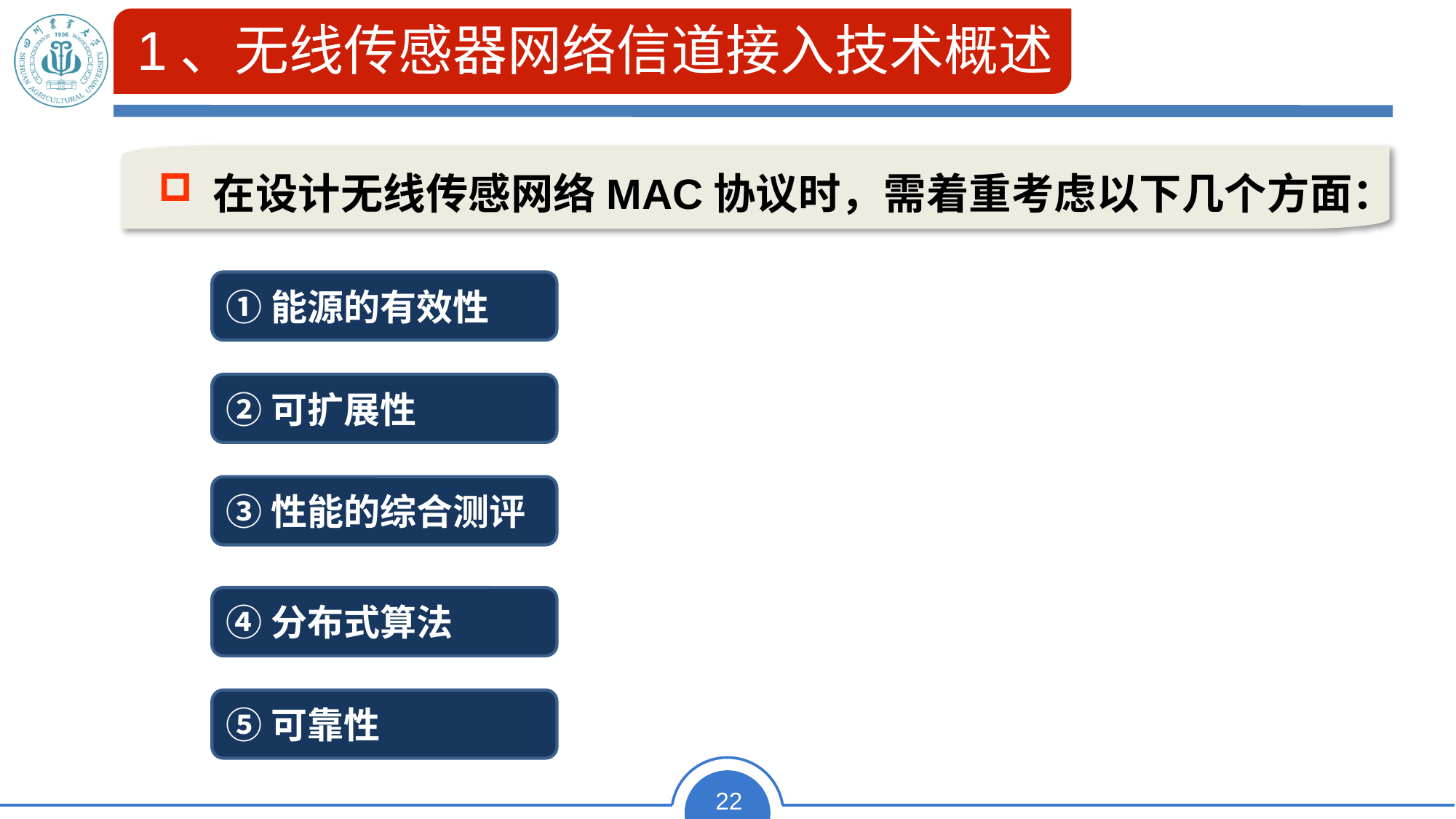

# 1、无线传感器网络信道接入技术概述
在设计无线传感网络MAC协议时，需着重考虑以下几个方面：
①能源的有效性
②可扩展性
③性能的综合测评
④分布式算法
⑤可靠性